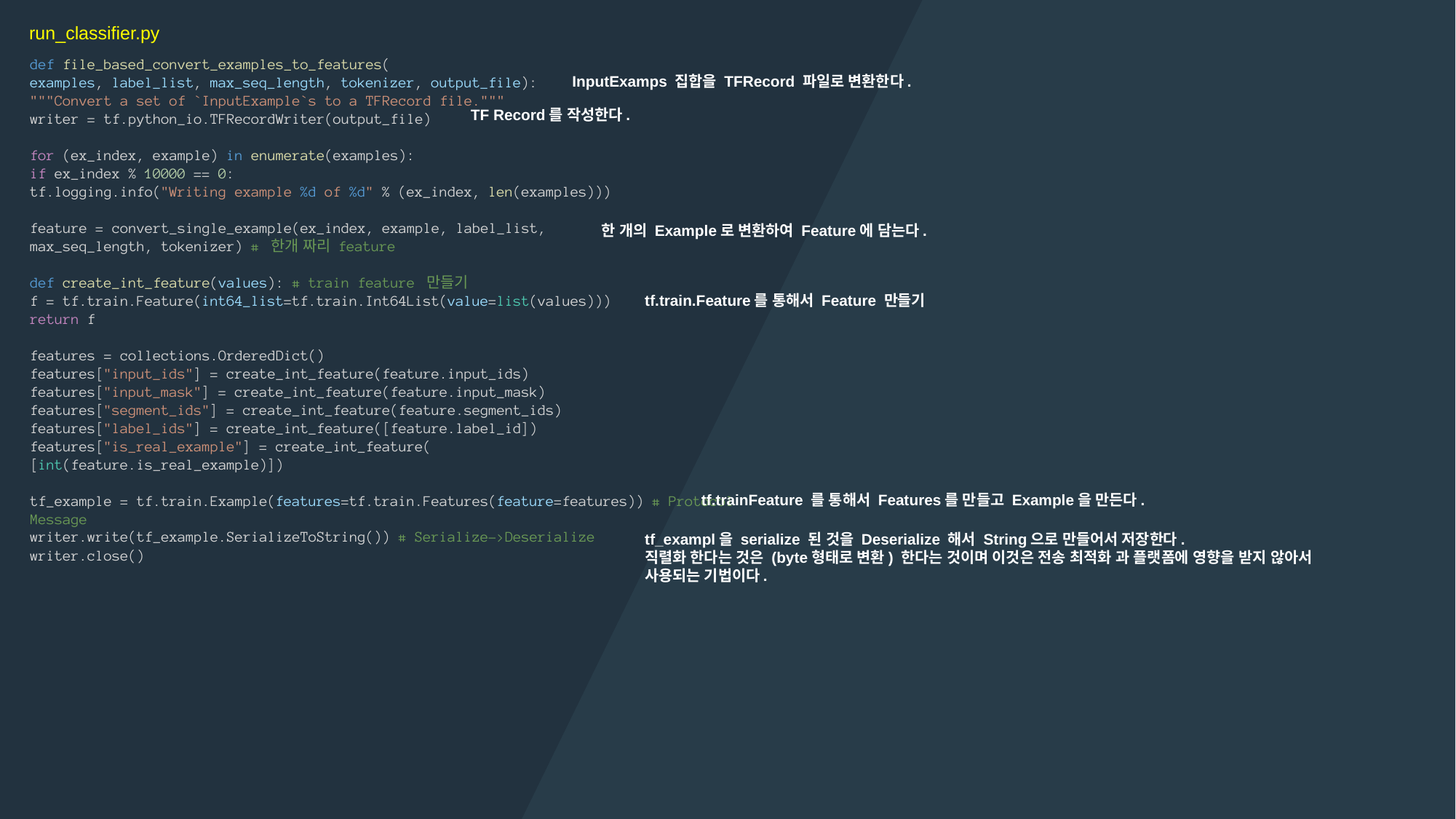

run_classifier.py
def file_based_convert_examples_to_features(
examples, label_list, max_seq_length, tokenizer, output_file):
"""Convert a set of `InputExample`s to a TFRecord file."""
writer = tf.python_io.TFRecordWriter(output_file)
for (ex_index, example) in enumerate(examples):
if ex_index % 10000 == 0:
tf.logging.info("Writing example %d of %d" % (ex_index, len(examples)))
feature = convert_single_example(ex_index, example, label_list,
max_seq_length, tokenizer) # 한개 짜리 feature
def create_int_feature(values): # train feature 만들기
f = tf.train.Feature(int64_list=tf.train.Int64List(value=list(values)))
return f
features = collections.OrderedDict()
features["input_ids"] = create_int_feature(feature.input_ids)
features["input_mask"] = create_int_feature(feature.input_mask)
features["segment_ids"] = create_int_feature(feature.segment_ids)
features["label_ids"] = create_int_feature([feature.label_id])
features["is_real_example"] = create_int_feature(
[int(feature.is_real_example)])
tf_example = tf.train.Example(features=tf.train.Features(feature=features)) # Protocol Message
writer.write(tf_example.SerializeToString()) # Serialize->Deserialize
writer.close()
InputExamps 집합을 TFRecord 파일로 변환한다.
TF Record를 작성한다.
한 개의 Example로 변환하여 Feature에 담는다.
tf.train.Feature를 통해서 Feature 만들기
tf.trainFeature 를 통해서 Features를 만들고 Example을 만든다.
tf_exampl을 serialize 된 것을 Deserialize 해서 String으로 만들어서 저장한다.
직렬화 한다는 것은 (byte형태로 변환) 한다는 것이며 이것은 전송 최적화 과 플랫폼에 영향을 받지 않아서 사용되는 기법이다.